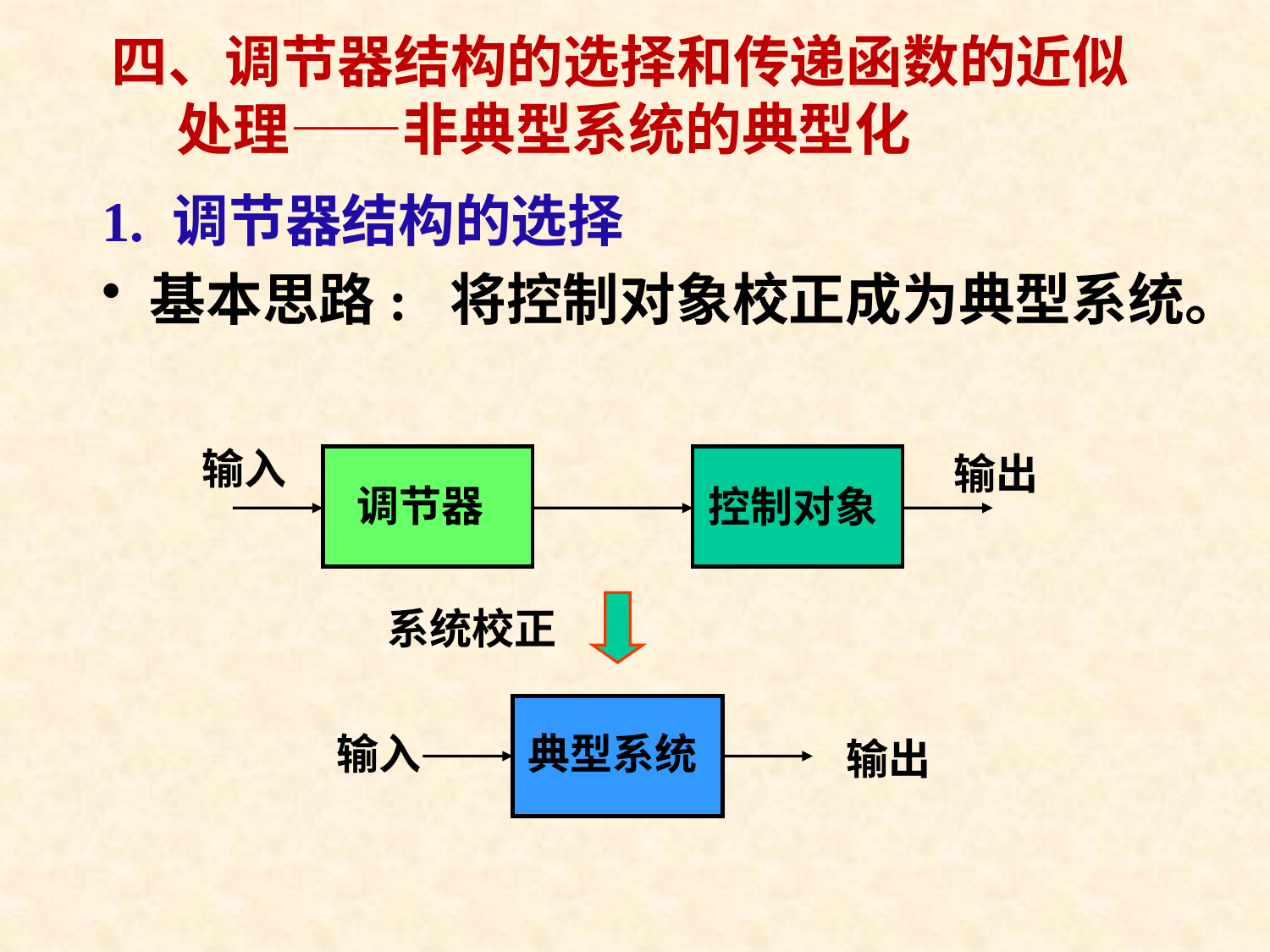

四、调节器结构的选择和传递函数的近似
    处理——非典型系统的典型化
1. 调节器结构的选择
基本思路:  将控制对象校正成为典型系统。
输入
输出

调节器
控制对象

系统校正

典型系统
输入
输出